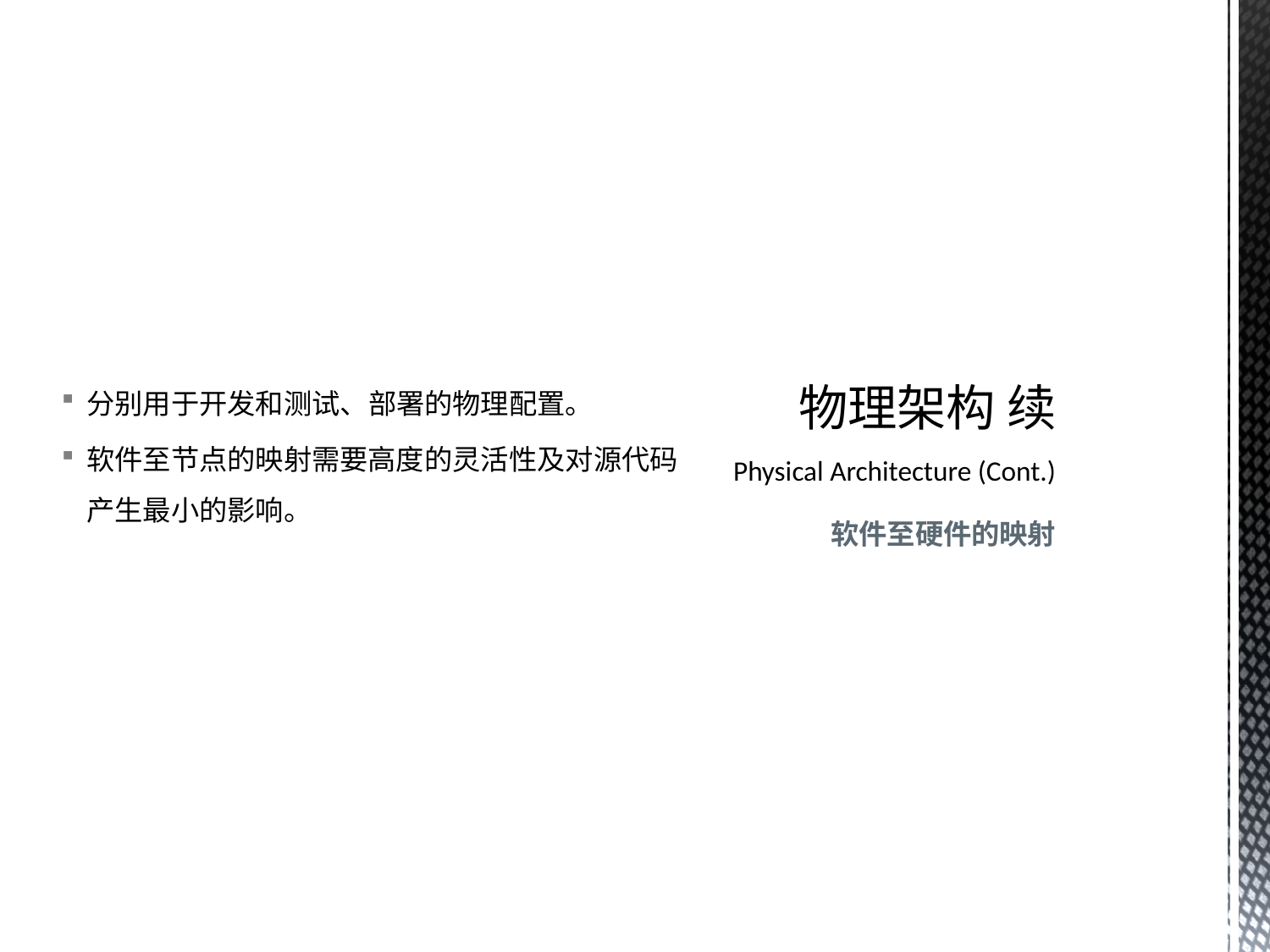

分别用于开发和测试、部署的物理配置。
软件至节点的映射需要高度的灵活性及对源代码产生最小的影响。

# 物理架构 续 Physical Architecture (Cont.)
软件至硬件的映射